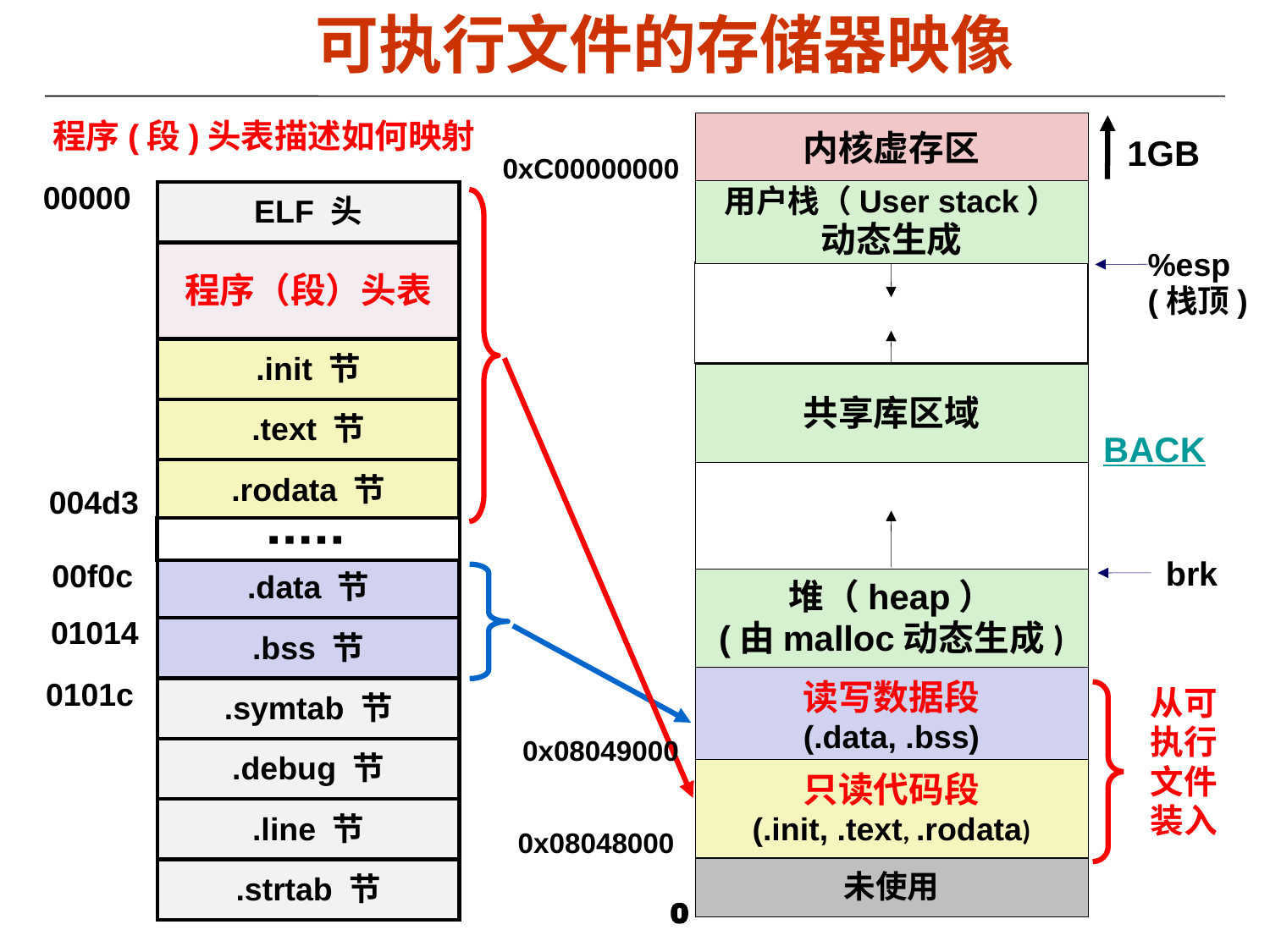

可执行文件的存储器映像
程序(段)头表描述如何映射
内核虚存区

1GB
0xC00000000
00000
用户栈（User stack）
动态生成
ELF 头

%esp
(栈顶)
程序（段）头表

.init 节
共享库区域
.text 节
BACK
.rodata 节

004d3

brk
00f0c
.data 节

堆（heap）
(由malloc动态生成)

01014
.bss 节
读写数据段
(.data, .bss)
0101c
从可执行文件装入

.symtab 节
0x08049000
.debug 节
只读代码段
(.init, .text, .rodata)
.line 节
0x08048000
未使用
.strtab 节
0